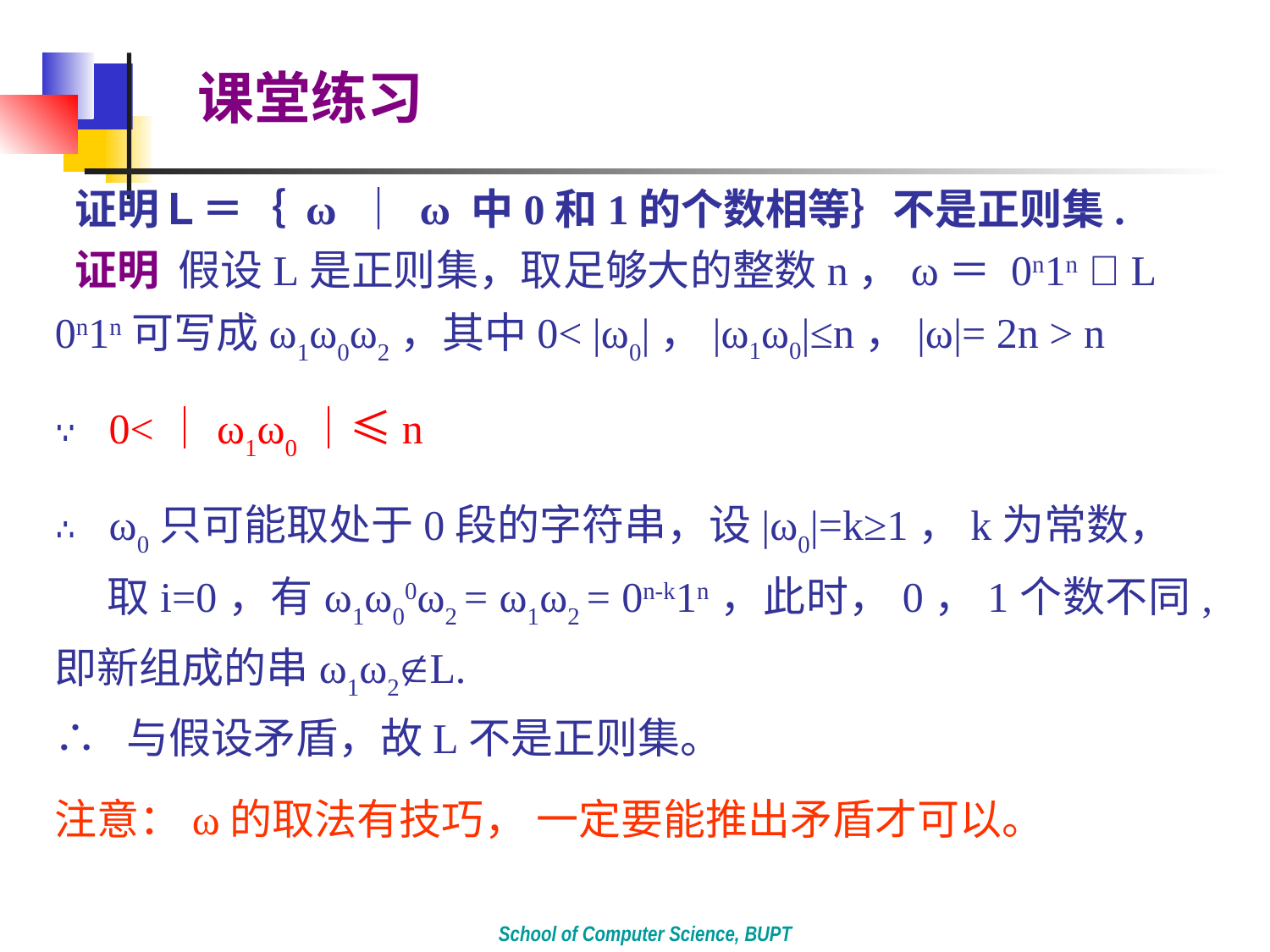

课堂练习
 证明Ｌ＝｛ ω ｜ ω 中0和1的个数相等｝不是正则集.
 证明  假设L是正则集，取足够大的整数n，ω＝ 0n1n ∈ L
0n1n可写成ω1ω0ω2，其中0< |ω0|，|ω1ω0|≤n，|ω|= 2n > n
∵   0<｜ω1ω0｜≤n
∴   ω0只可能取处于0段的字符串，设|ω0|=k≥1，k为常数，
    取i=0，有ω1ω00ω2 = ω1ω2 = 0n-k1n，此时，0，1个数不同,即新组成的串ω1ω2∉L.
∴  与假设矛盾，故L不是正则集。
注意：ω的取法有技巧， 一定要能推出矛盾才可以。
School of Computer Science, BUPT
16